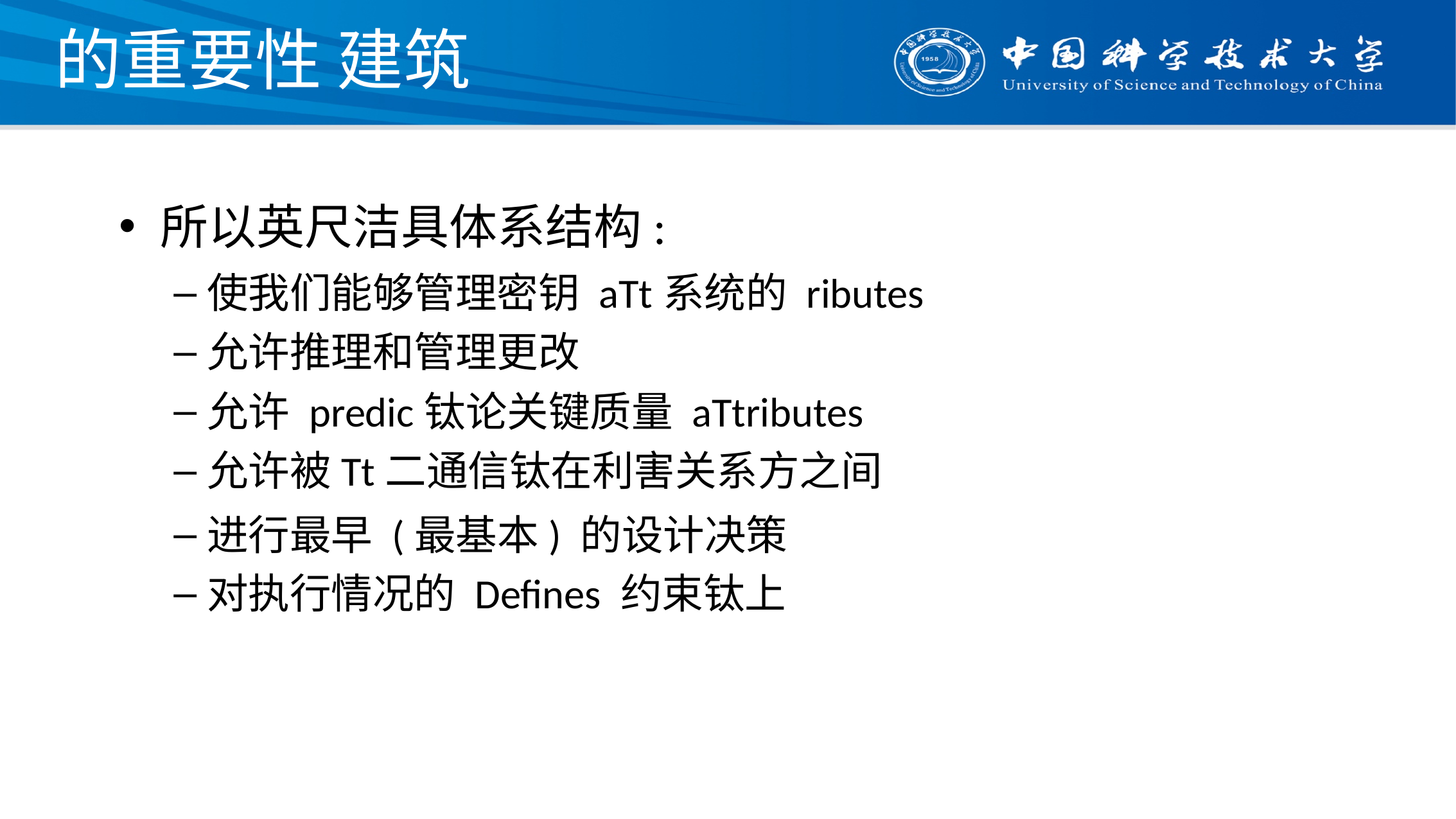

# 的重要性 建筑
所以英尺洁具体系结构:
使我们能够管理密钥 aTt系统的 ributes
允许推理和管理更改
允许 predic钛论关键质量 aTtributes
允许被Tt二通信钛在利害关系方之间
进行最早 (最基本) 的设计决策
对执行情况的 Deﬁnes 约束钛上